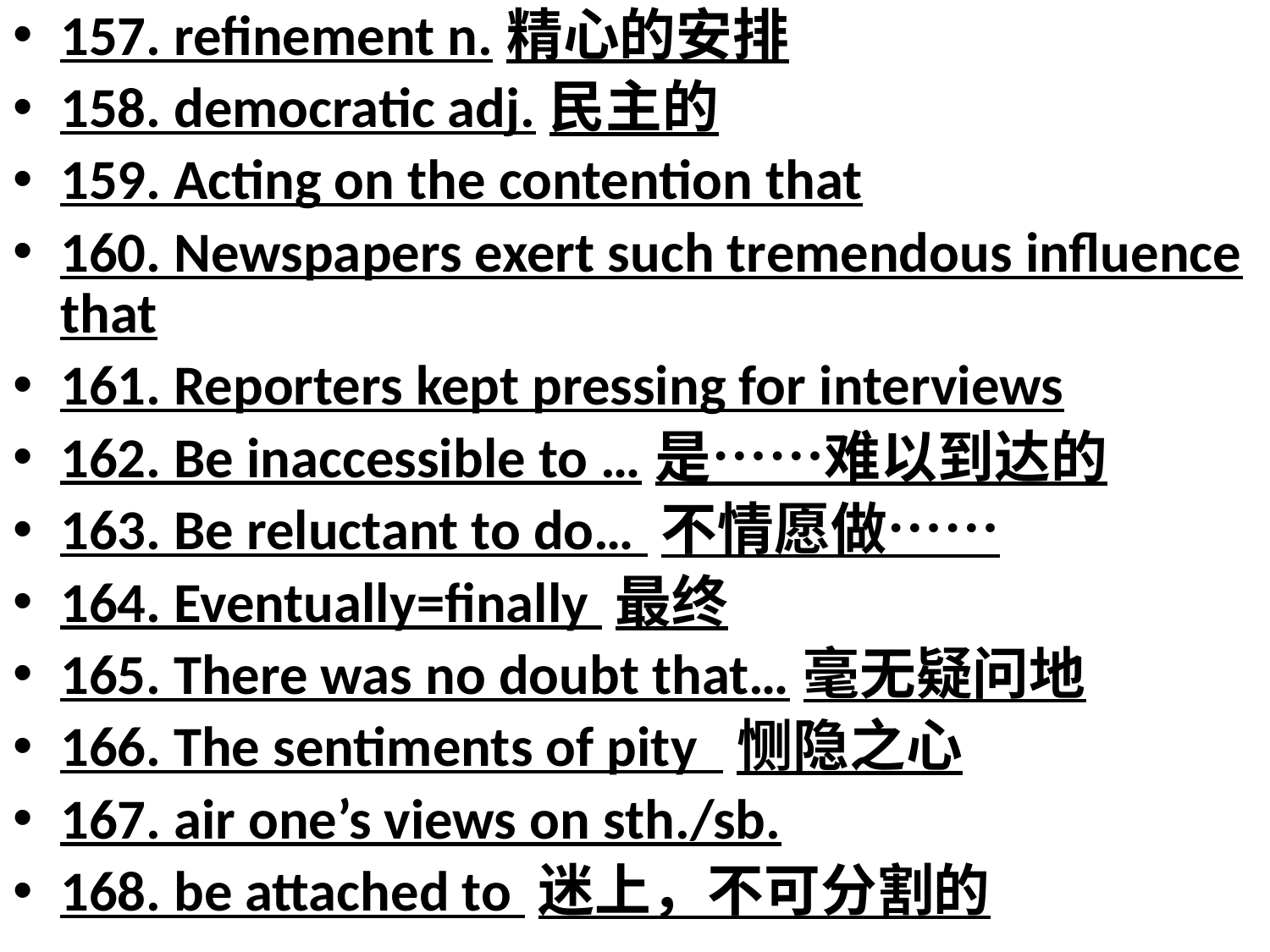

157. refinement n.精心的安排
158. democratic adj.民主的
159. Acting on the contention that
160. Newspapers exert such tremendous influence that
161. Reporters kept pressing for interviews
162. Be inaccessible to …是……难以到达的
163. Be reluctant to do… 不情愿做……
164. Eventually=finally 最终
165. There was no doubt that…毫无疑问地
166. The sentiments of pity  恻隐之心
167. air one’s views on sth./sb.
168. be attached to 迷上，不可分割的